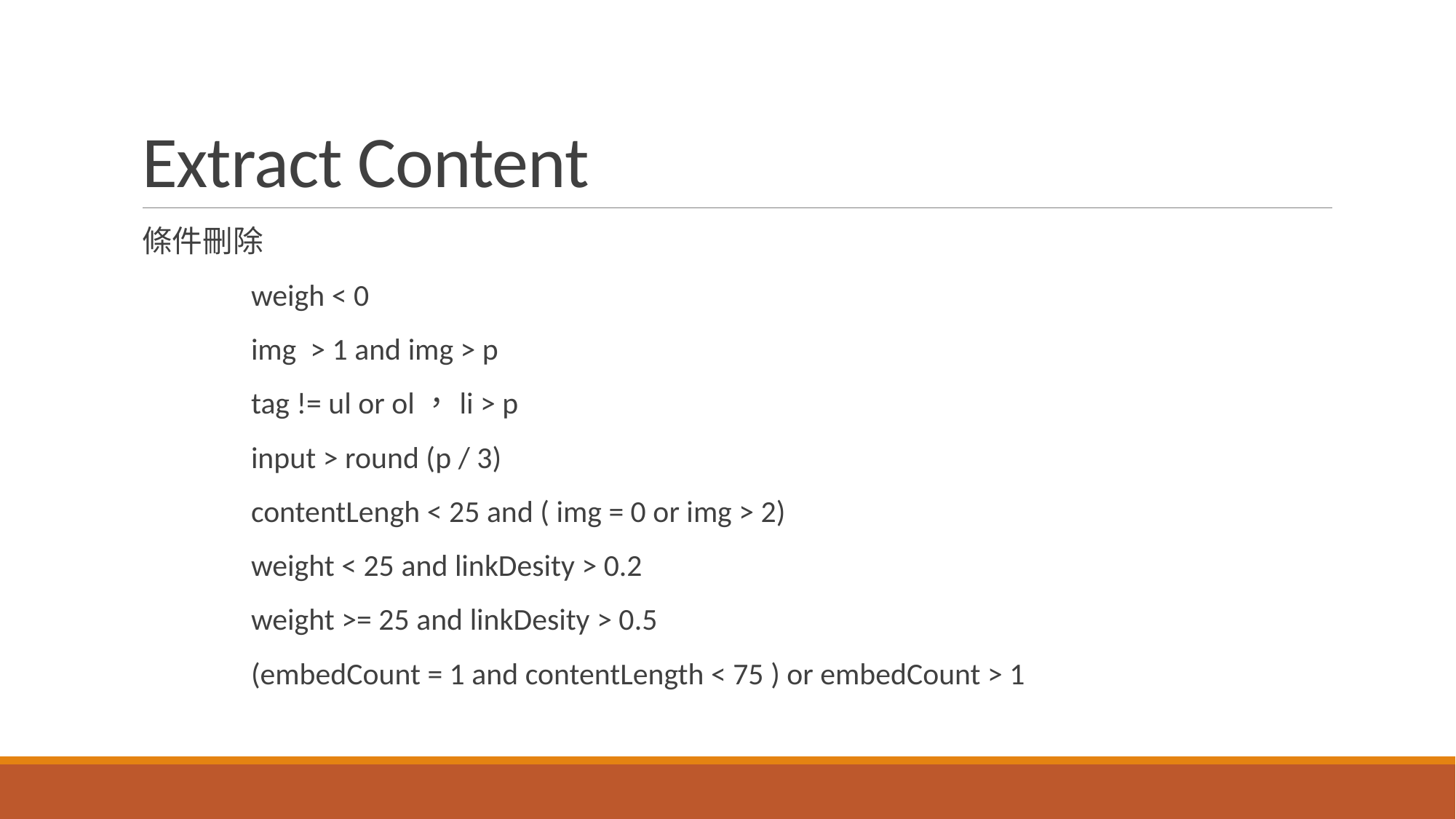

# Extract Content
	條件刪除
		weigh < 0
		img  > 1 and img > p
		tag != ul or ol，li > p
		input > round (p / 3)
		contentLengh < 25 and ( img = 0 or img > 2)
		weight < 25 and linkDesity > 0.2
		weight >= 25 and linkDesity > 0.5
		(embedCount = 1 and contentLength < 75 ) or embedCount > 1